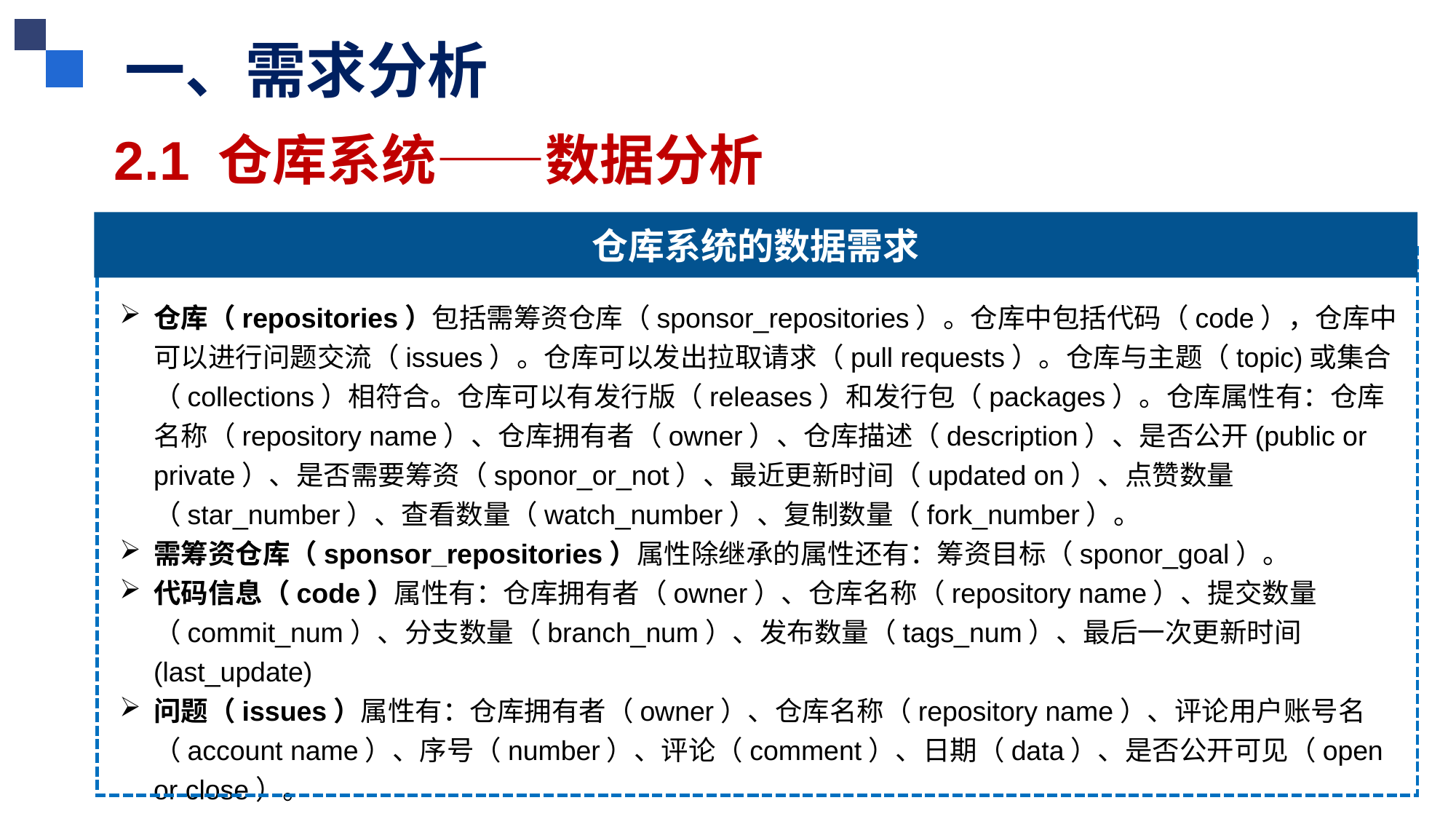

一、需求分析

2.1 仓库系统——数据分析
仓库系统的数据需求

仓库（repositories）包括需筹资仓库（sponsor_repositories）。仓库中包括代码（code），仓库中可以进行问题交流（issues）。仓库可以发出拉取请求（pull requests）。仓库与主题（topic)或集合（collections）相符合。仓库可以有发行版（releases）和发行包（packages）。仓库属性有：仓库名称（repository name）、仓库拥有者（owner）、仓库描述（description）、是否公开(public or private）、是否需要筹资（sponor_or_not）、最近更新时间（updated on）、点赞数量（star_number）、查看数量（watch_number）、复制数量（fork_number）。
需筹资仓库（sponsor_repositories）属性除继承的属性还有：筹资目标（sponor_goal）。
代码信息（code）属性有：仓库拥有者（owner）、仓库名称（repository name）、提交数量（commit_num）、分支数量（branch_num）、发布数量（tags_num）、最后一次更新时间(last_update)
问题（issues）属性有：仓库拥有者（owner）、仓库名称（repository name）、评论用户账号名（account name）、序号（number）、评论（comment）、日期（data）、是否公开可见（open or close）。